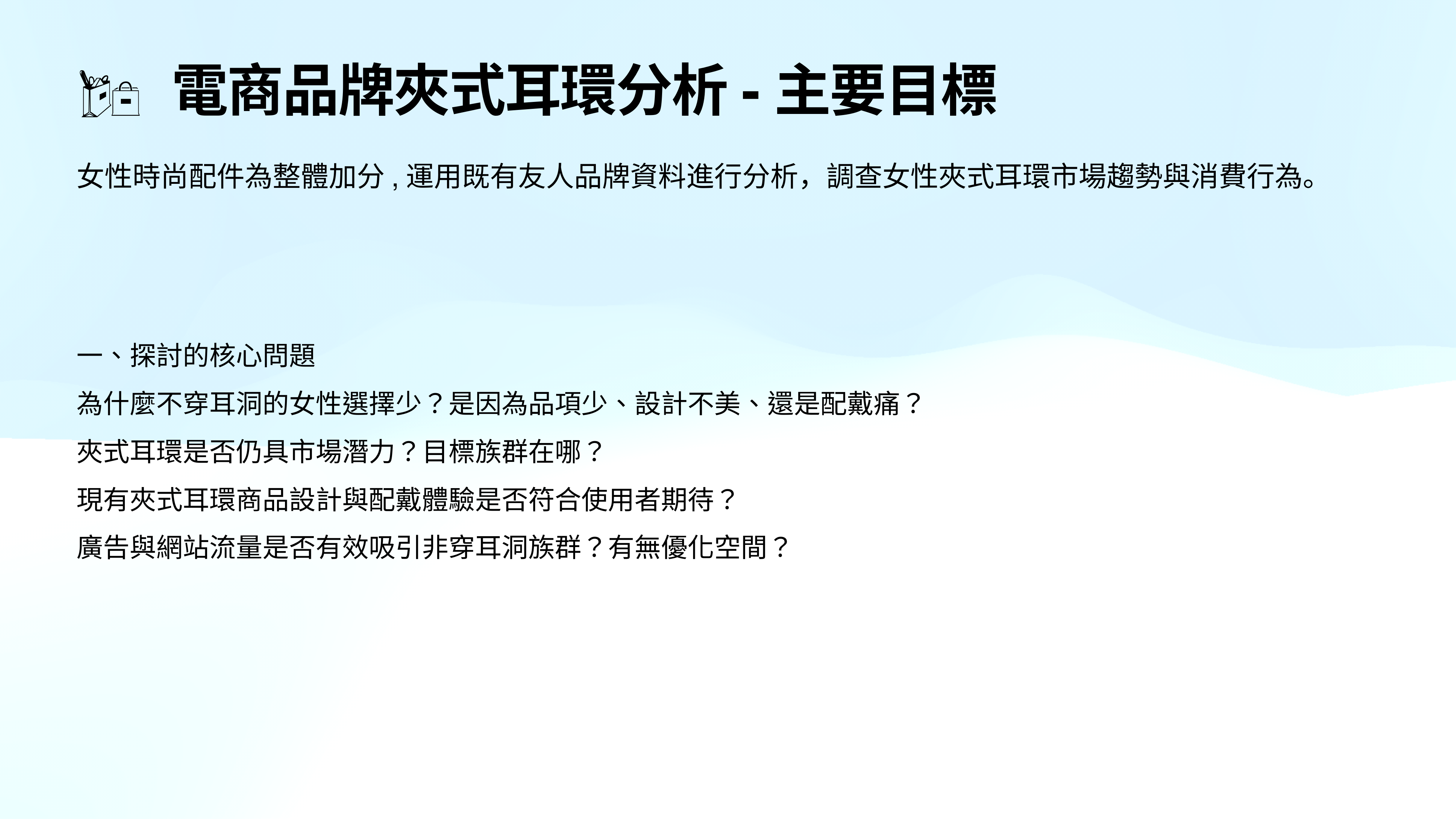

# 🛍️ 電商品牌夾式耳環分析-主要目標
女性時尚配件為整體加分,運用既有友人品牌資料進行分析，調查女性夾式耳環市場趨勢與消費行為。
一、探討的核心問題
為什麼不穿耳洞的女性選擇少？是因為品項少、設計不美、還是配戴痛？
夾式耳環是否仍具市場潛力？目標族群在哪？
現有夾式耳環商品設計與配戴體驗是否符合使用者期待？
廣告與網站流量是否有效吸引非穿耳洞族群？有無優化空間？